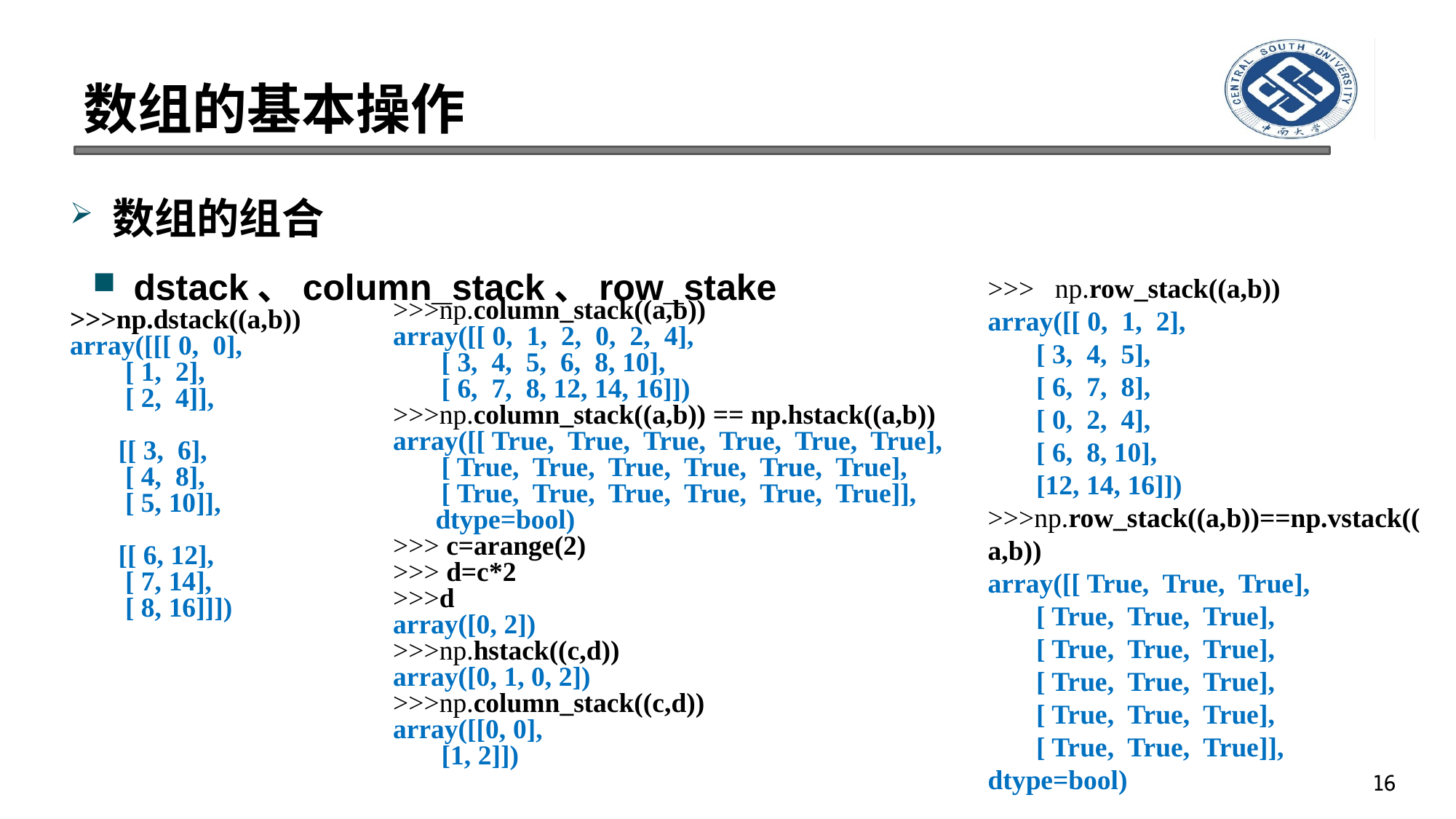

# 数组的基本操作
数组的组合
dstack、column_stack、row_stake
>>>np.dstack((a,b))
array([[[ 0,  0],
        [ 1,  2],
        [ 2,  4]],

       [[ 3,  6],
        [ 4,  8],
        [ 5, 10]],

       [[ 6, 12],
        [ 7, 14],
        [ 8, 16]]])
>>>   np.row_stack((a,b))
array([[ 0,  1,  2],
       [ 3,  4,  5],
       [ 6,  7,  8],
       [ 0,  2,  4],
       [ 6,  8, 10],
       [12, 14, 16]])
>>>np.row_stack((a,b))==np.vstack((a,b))
array([[ True,  True,  True],
       [ True,  True,  True],
       [ True,  True,  True],
       [ True,  True,  True],
       [ True,  True,  True],
       [ True,  True,  True]], dtype=bool)
>>>np.column_stack((a,b))
array([[ 0,  1,  2,  0,  2,  4],
       [ 3,  4,  5,  6,  8, 10],
       [ 6,  7,  8, 12, 14, 16]])
>>>np.column_stack((a,b)) == np.hstack((a,b))
array([[ True,  True,  True,  True,  True,  True],
       [ True,  True,  True,  True,  True,  True],
       [ True,  True,  True,  True,  True,  True]], dtype=bool)
>>> c=arange(2)
>>> d=c*2
>>>d
array([0, 2])
>>>np.hstack((c,d))
array([0, 1, 0, 2])
>>>np.column_stack((c,d))
array([[0, 0],
       [1, 2]])

16